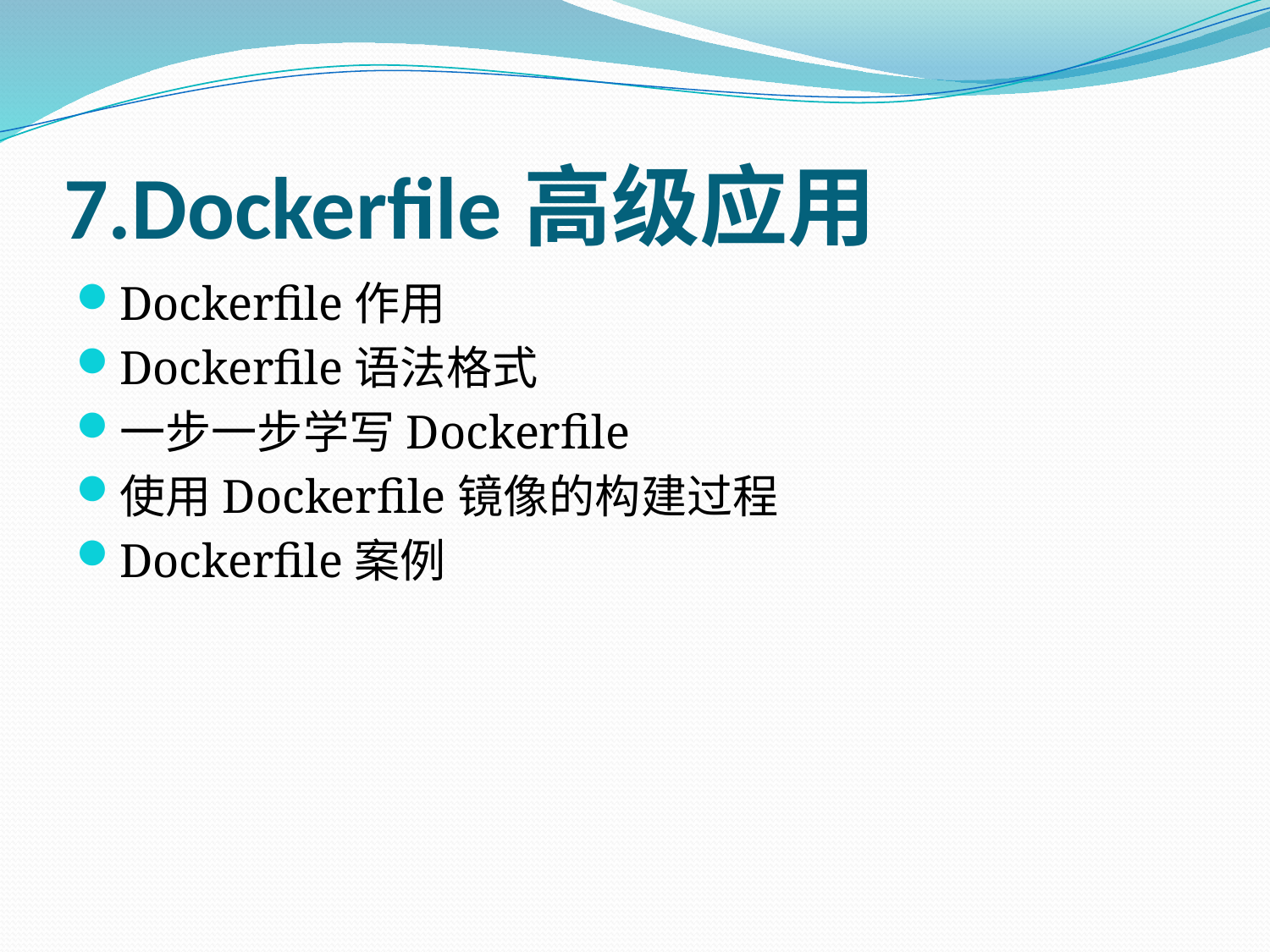

# 7.Dockerfile高级应用
Dockerfile作用
Dockerfile语法格式
一步一步学写Dockerfile
使用Dockerfile镜像的构建过程
Dockerfile案例